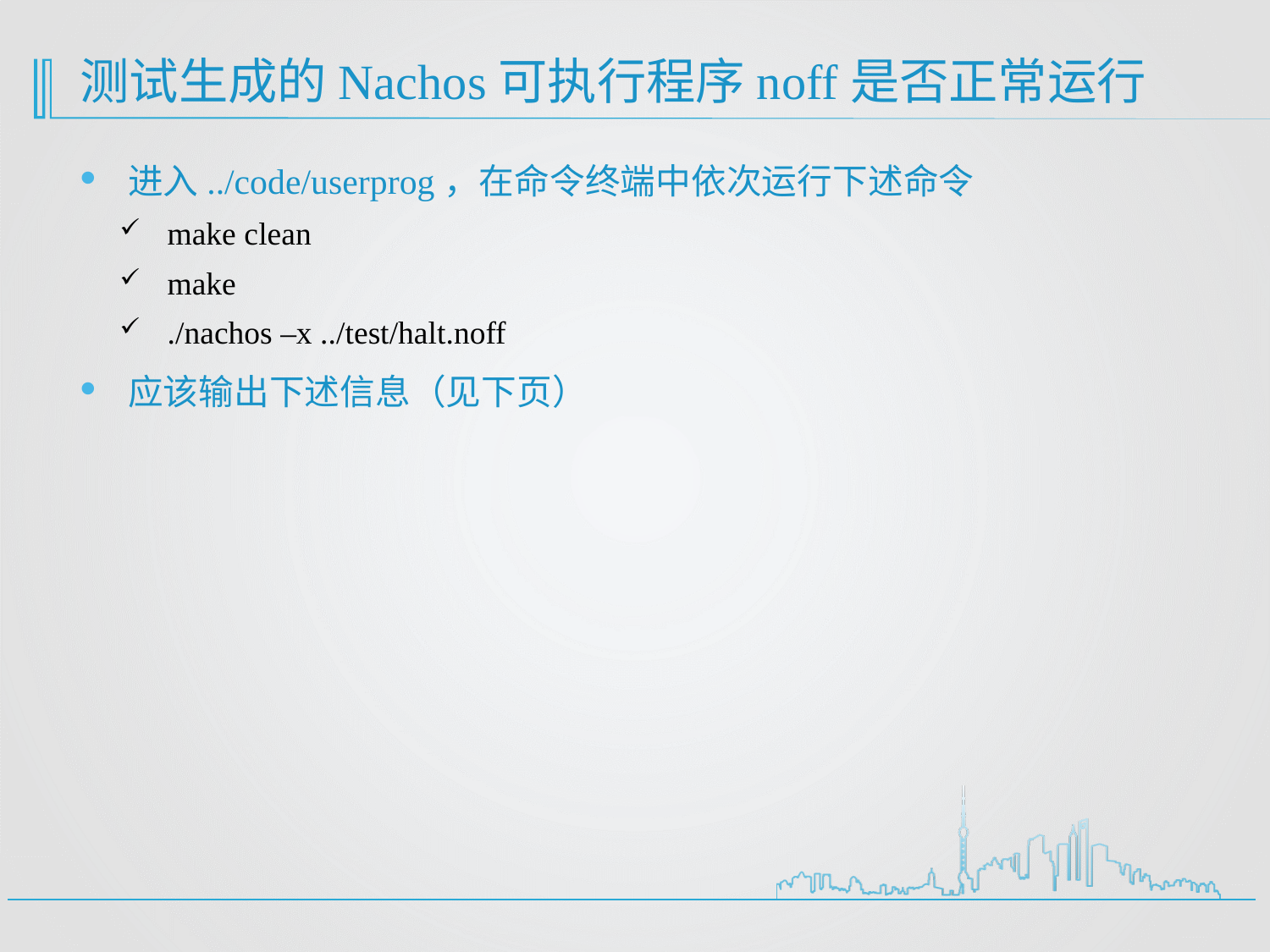

# 测试生成的Nachos可执行程序noff是否正常运行
进入../code/userprog，在命令终端中依次运行下述命令
make clean
make
./nachos –x ../test/halt.noff
应该输出下述信息（见下页）